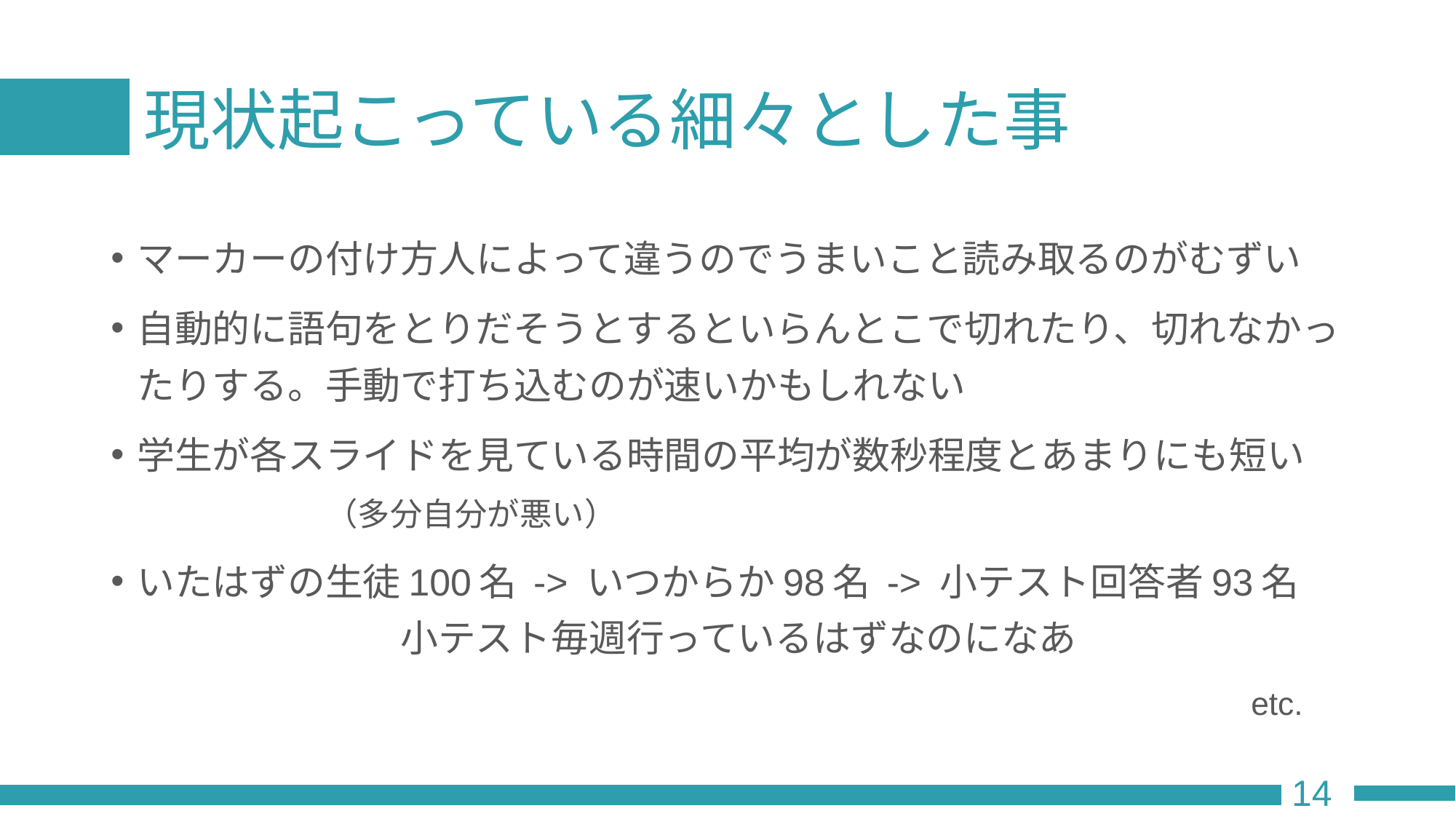

# 現状起こっている細々とした事

マーカーの付け方人によって違うのでうまいこと読み取るのがむずい
自動的に語句をとりだそうとするといらんとこで切れたり、切れなかったりする。手動で打ち込むのが速いかもしれない
学生が各スライドを見ている時間の平均が数秒程度とあまりにも短い　　　　　　（多分自分が悪い）
いたはずの生徒100名 -> いつからか98名 -> 小テスト回答者93名 　　　　　　　　小テスト毎週行っているはずなのになあ
　　　　　　　　　　　　　　　　　　　　　　　　　　　　　　　　　　　etc.
14